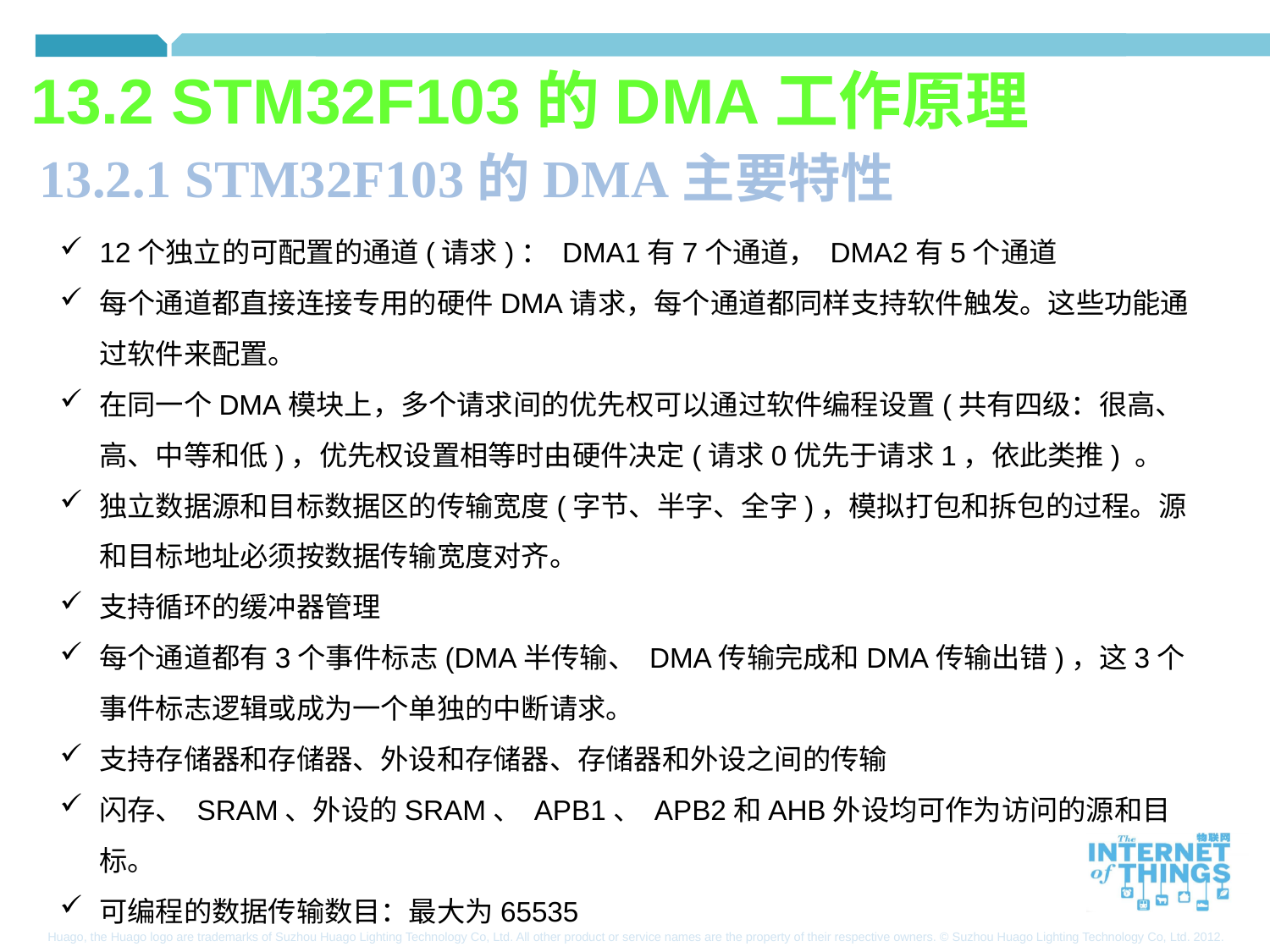

13.2 STM32F103的DMA工作原理
13.2.1 STM32F103的DMA主要特性
12个独立的可配置的通道(请求)： DMA1有7个通道， DMA2有5个通道
每个通道都直接连接专用的硬件DMA请求，每个通道都同样支持软件触发。这些功能通过软件来配置。
在同一个DMA模块上，多个请求间的优先权可以通过软件编程设置(共有四级：很高、高、中等和低)，优先权设置相等时由硬件决定(请求0优先于请求1，依此类推) 。
独立数据源和目标数据区的传输宽度(字节、半字、全字)，模拟打包和拆包的过程。源和目标地址必须按数据传输宽度对齐。
支持循环的缓冲器管理
每个通道都有3个事件标志(DMA半传输、 DMA传输完成和DMA传输出错)，这3个事件标志逻辑或成为一个单独的中断请求。
支持存储器和存储器、外设和存储器、存储器和外设之间的传输
闪存、 SRAM、外设的SRAM、 APB1、 APB2和AHB外设均可作为访问的源和目标。
可编程的数据传输数目：最大为65535